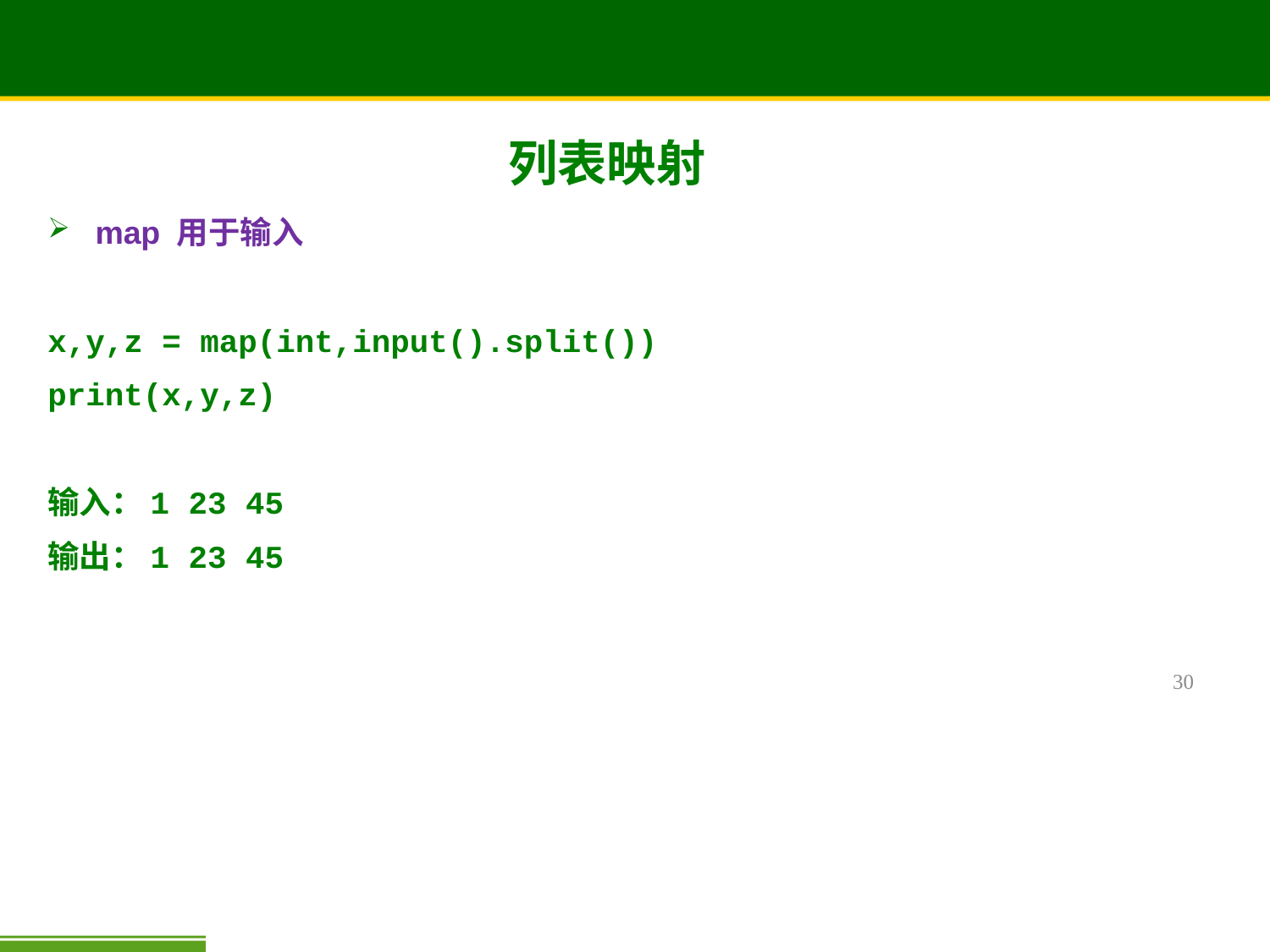

# 列表映射
map 用于输入

x,y,z = map(int,input().split())
print(x,y,z)

输入：1 23 45
输出：1 23 45

30